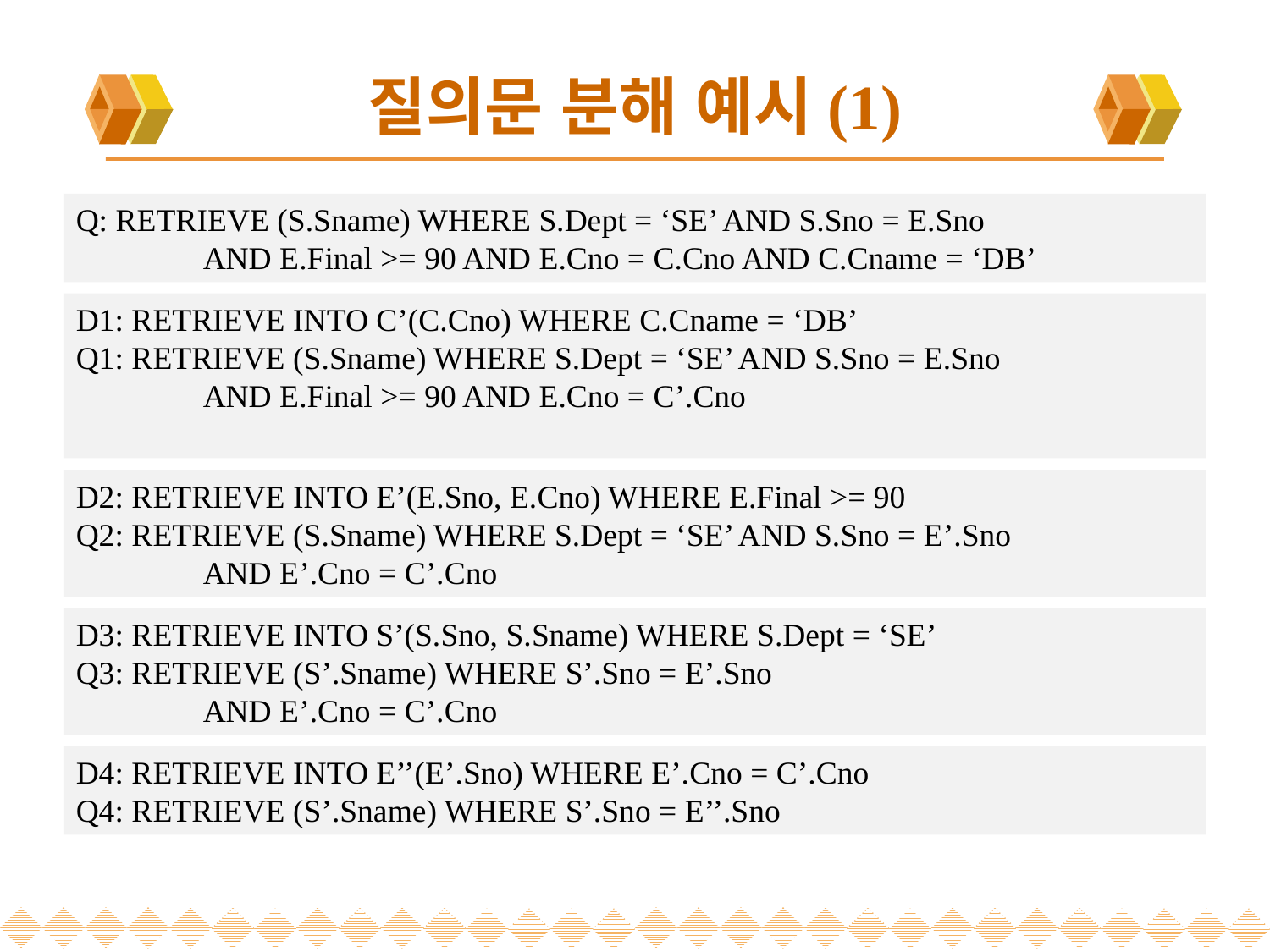

# 질의문 분해 예시(1)
Q: RETRIEVE (S.Sname) WHERE S.Dept = ‘SE’ AND S.Sno = E.Sno
	AND E.Final >= 90 AND E.Cno = C.Cno AND C.Cname = ‘DB’
D1: RETRIEVE INTO C’(C.Cno) WHERE C.Cname = ‘DB’
Q1: RETRIEVE (S.Sname) WHERE S.Dept = ‘SE’ AND S.Sno = E.Sno
	AND E.Final >= 90 AND E.Cno = C’.Cno

D2: RETRIEVE INTO E’(E.Sno, E.Cno) WHERE E.Final >= 90
Q2: RETRIEVE (S.Sname) WHERE S.Dept = ‘SE’ AND S.Sno = E’.Sno
	AND E’.Cno = C’.Cno
D3: RETRIEVE INTO S’(S.Sno, S.Sname) WHERE S.Dept = ‘SE’
Q3: RETRIEVE (S’.Sname) WHERE S’.Sno = E’.Sno
	AND E’.Cno = C’.Cno
D4: RETRIEVE INTO E’’(E’.Sno) WHERE E’.Cno = C’.Cno
Q4: RETRIEVE (S’.Sname) WHERE S’.Sno = E’’.Sno